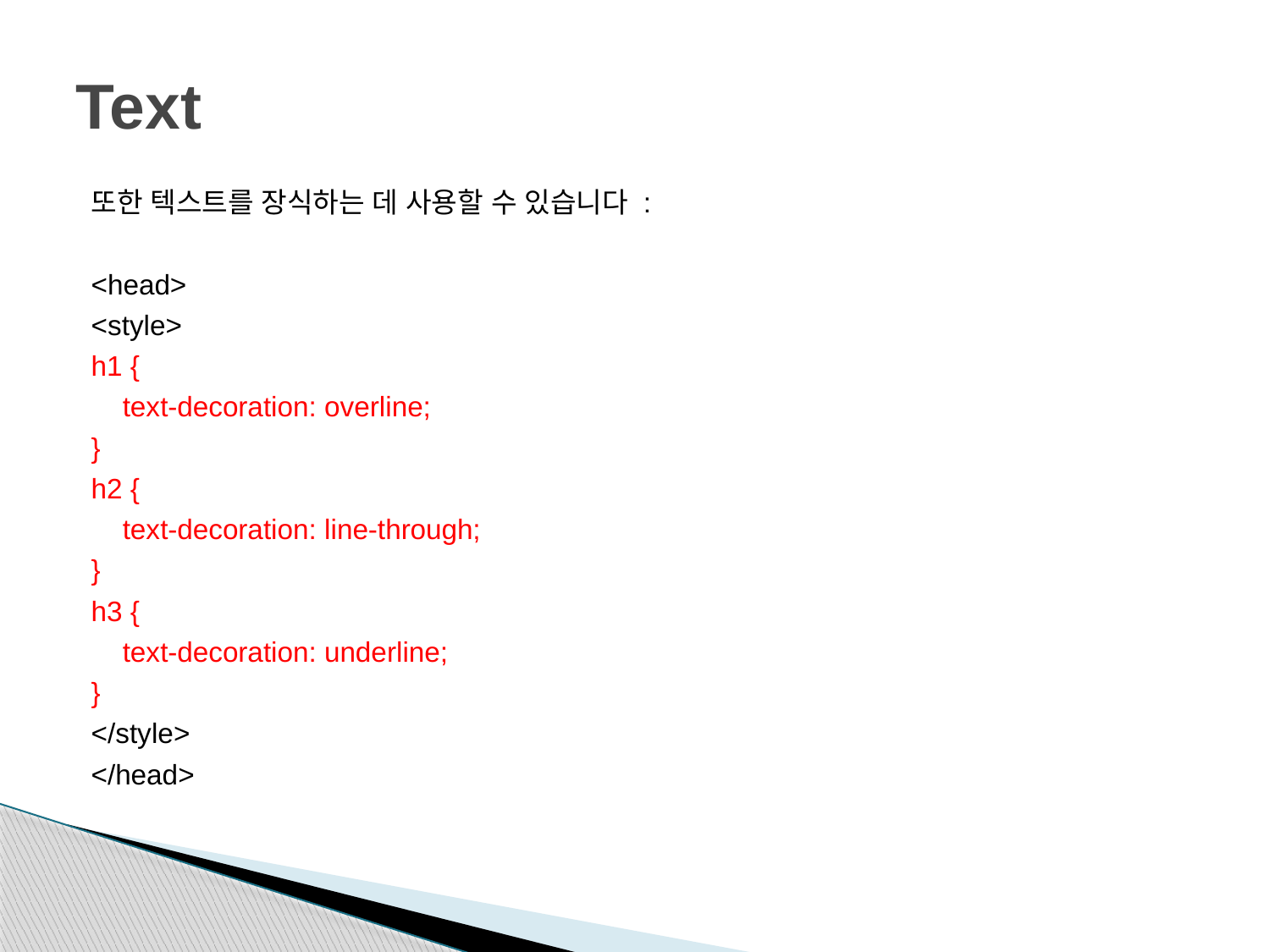

# Text
또한 텍스트를 장식하는 데 사용할 수 있습니다 :

<head>
<style>
h1 {
    text-decoration: overline;
}
h2 {
    text-decoration: line-through;
}
h3 {
    text-decoration: underline;
}
</style>
</head>